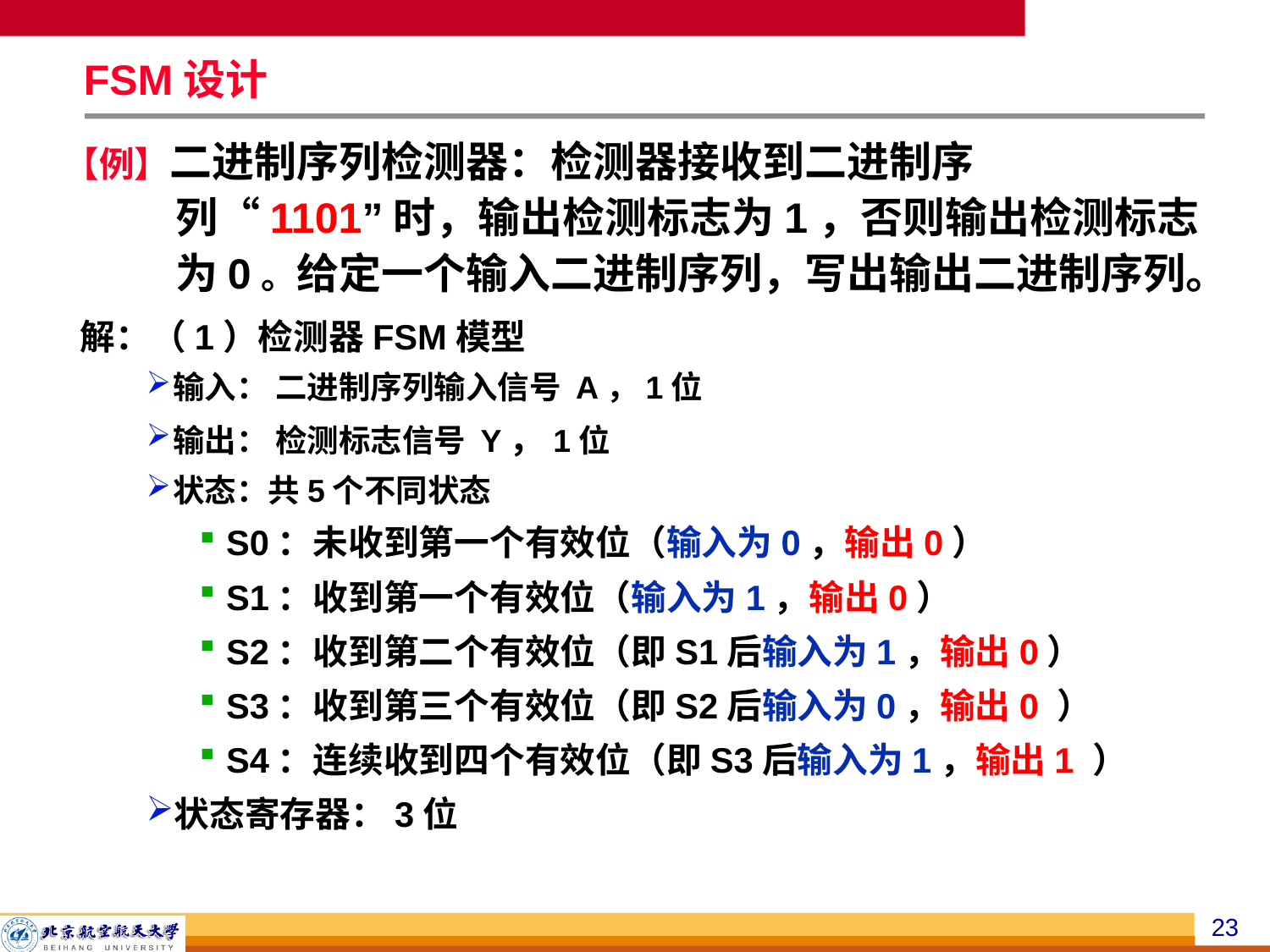

FSM设计
【例】二进制序列检测器：检测器接收到二进制序列“1101”时，输出检测标志为1，否则输出检测标志为0。给定一个输入二进制序列，写出输出二进制序列。
解：（1）检测器FSM模型
输入： 二进制序列输入信号 A，1位
输出： 检测标志信号 Y，1位
状态：共5个不同状态
S0：未收到第一个有效位（输入为0，输出0）
S1：收到第一个有效位（输入为1，输出0）
S2：收到第二个有效位（即S1后输入为1，输出0）
S3：收到第三个有效位（即S2后输入为0，输出0 ）
S4：连续收到四个有效位（即S3后输入为1，输出1 ）
状态寄存器：3位